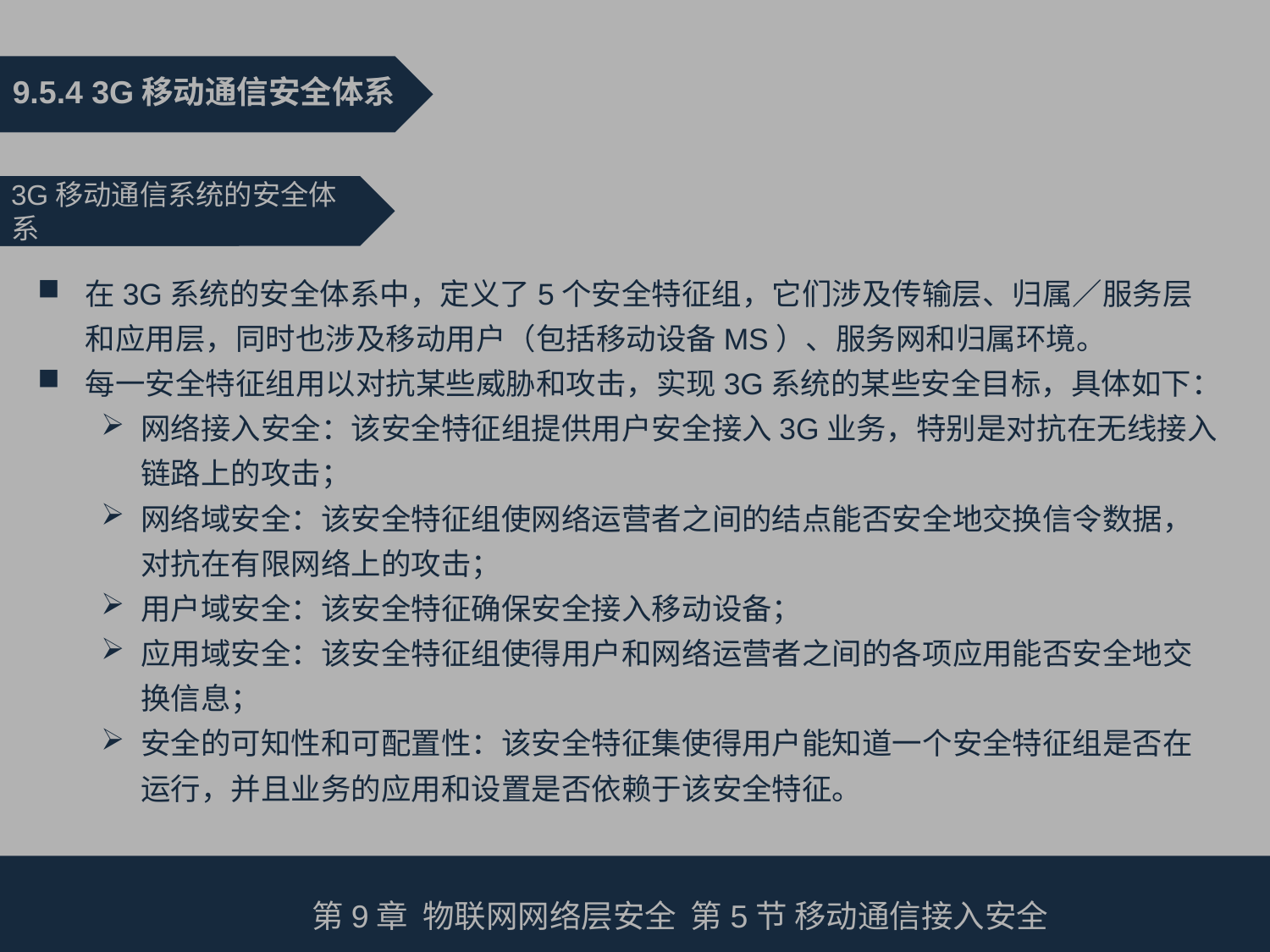

9.5.4 3G移动通信安全体系
3G移动通信系统的安全体系
在3G系统的安全体系中，定义了5个安全特征组，它们涉及传输层、归属／服务层和应用层，同时也涉及移动用户（包括移动设备MS）、服务网和归属环境。
每一安全特征组用以对抗某些威胁和攻击，实现3G系统的某些安全目标，具体如下：
网络接入安全：该安全特征组提供用户安全接入3G业务，特别是对抗在无线接入链路上的攻击；
网络域安全：该安全特征组使网络运营者之间的结点能否安全地交换信令数据，对抗在有限网络上的攻击；
用户域安全：该安全特征确保安全接入移动设备；
应用域安全：该安全特征组使得用户和网络运营者之间的各项应用能否安全地交换信息；
安全的可知性和可配置性：该安全特征集使得用户能知道一个安全特征组是否在运行，并且业务的应用和设置是否依赖于该安全特征。
第9章  物联网网络层安全  第5节 移动通信接入安全